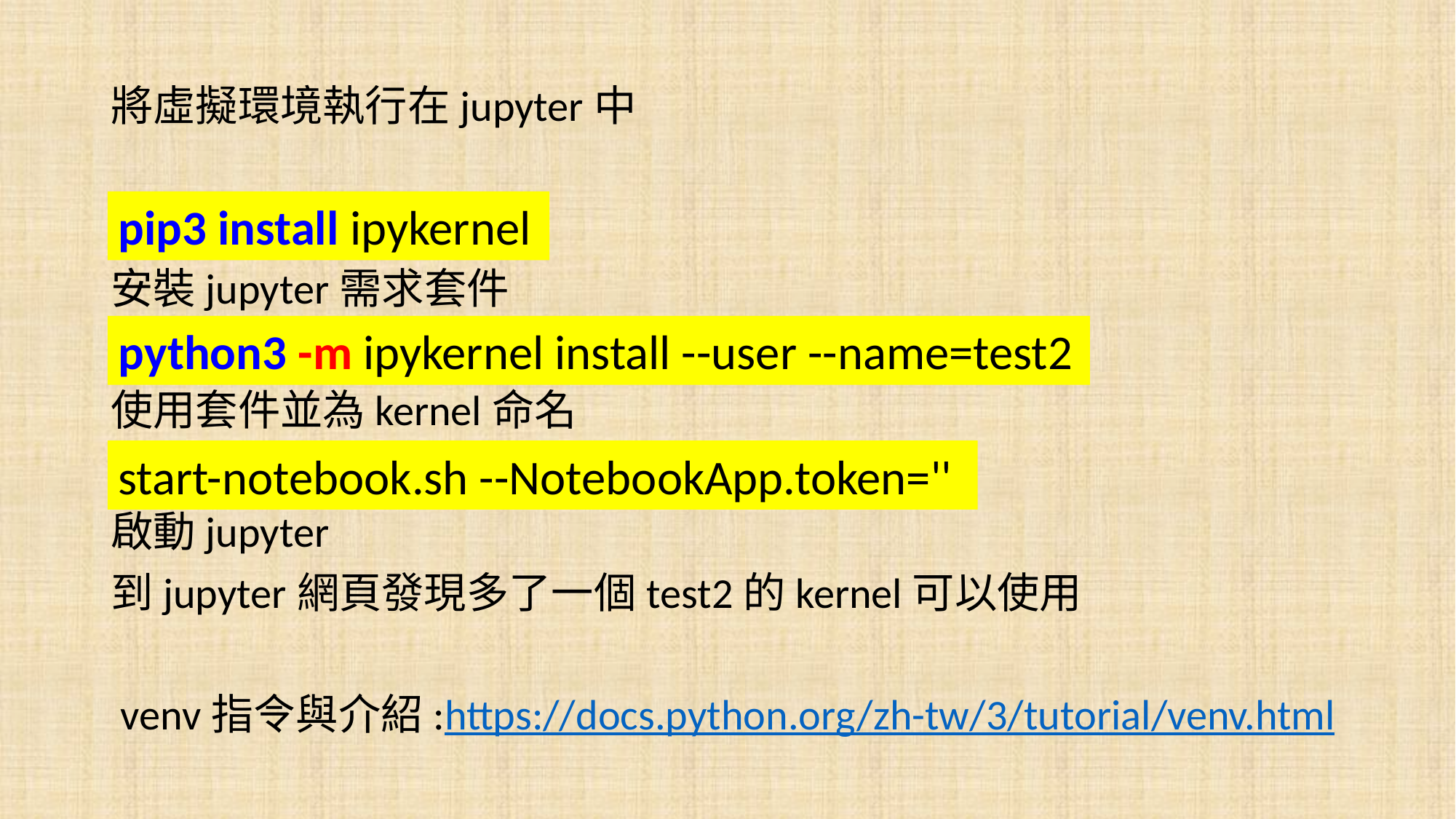

將虛擬環境執行在jupyter中

安裝jupyter需求套件

使用套件並為kernel命名

啟動jupyter
到jupyter網頁發現多了一個test2的kernel可以使用

 venv指令與介紹:https://docs.python.org/zh-tw/3/tutorial/venv.html
pip3 install ipykernel
python3 -m ipykernel install --user --name=test2
start-notebook.sh --NotebookApp.token=''